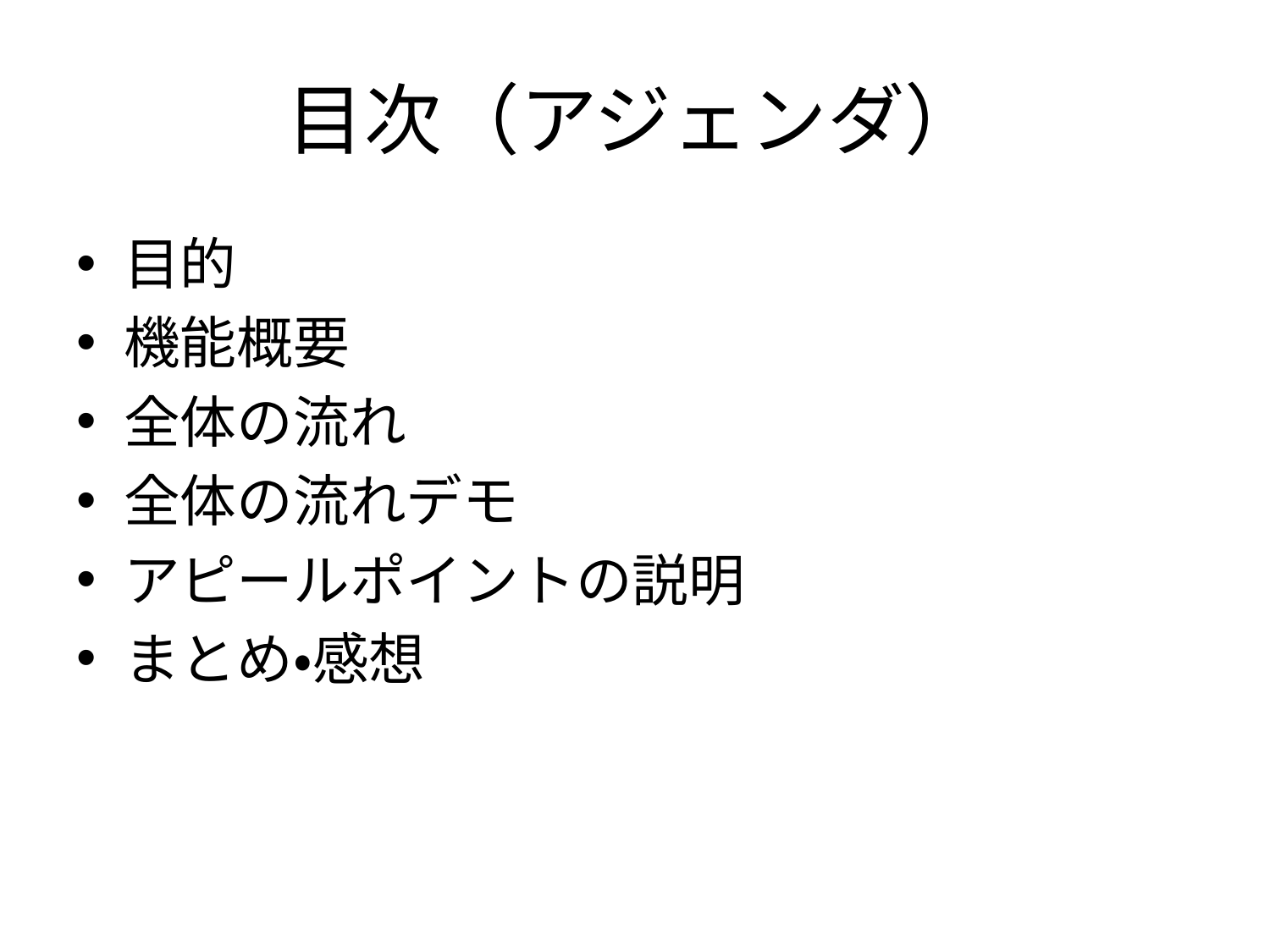

# 目次（アジェンダ）
目的
機能概要
全体の流れ
全体の流れデモ
アピールポイントの説明
まとめ・感想